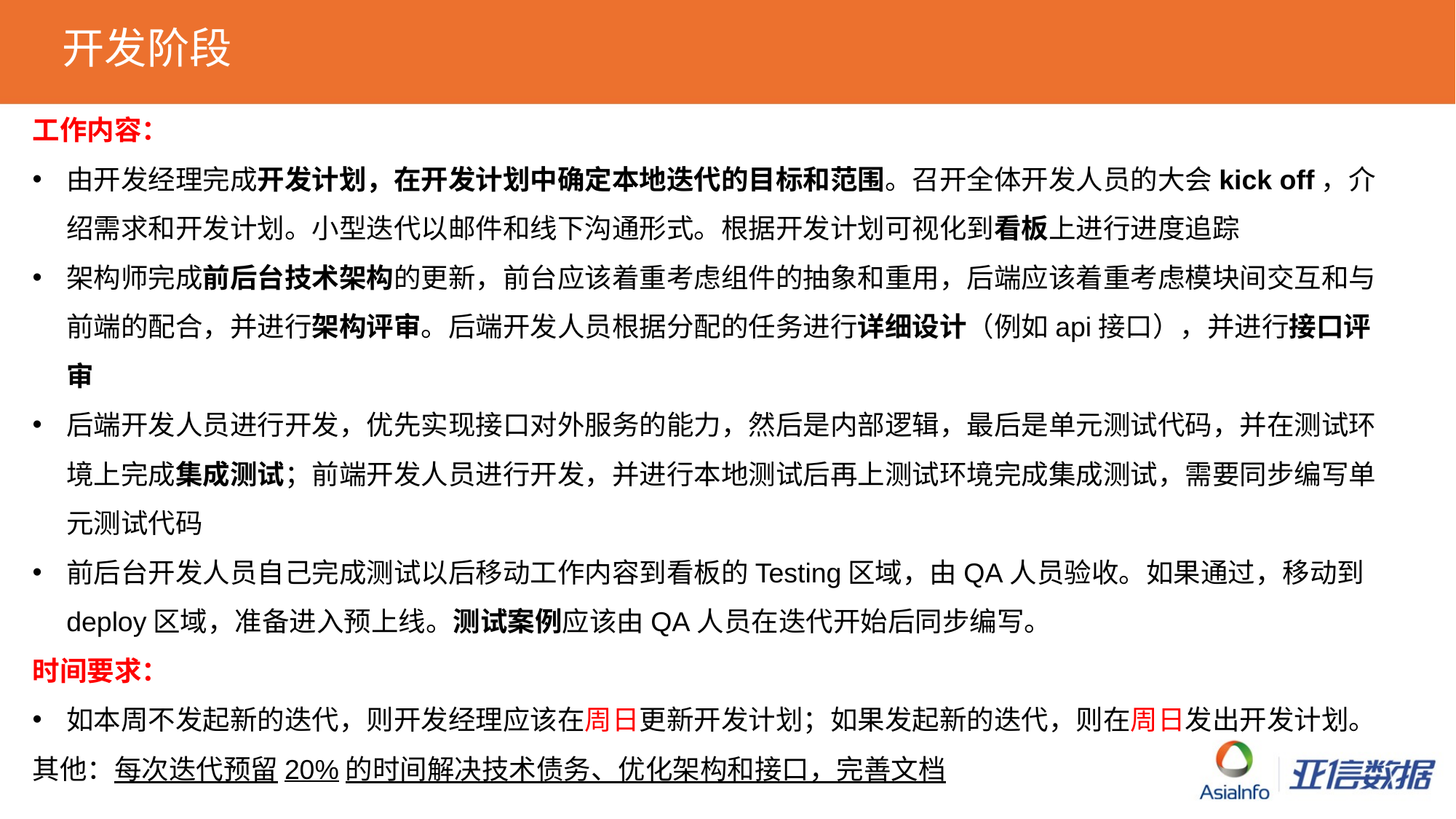

# 开发阶段
工作内容：
由开发经理完成开发计划，在开发计划中确定本地迭代的目标和范围。召开全体开发人员的大会kick off，介绍需求和开发计划。小型迭代以邮件和线下沟通形式。根据开发计划可视化到看板上进行进度追踪
架构师完成前后台技术架构的更新，前台应该着重考虑组件的抽象和重用，后端应该着重考虑模块间交互和与前端的配合，并进行架构评审。后端开发人员根据分配的任务进行详细设计（例如api接口），并进行接口评审
后端开发人员进行开发，优先实现接口对外服务的能力，然后是内部逻辑，最后是单元测试代码，并在测试环境上完成集成测试；前端开发人员进行开发，并进行本地测试后再上测试环境完成集成测试，需要同步编写单元测试代码
前后台开发人员自己完成测试以后移动工作内容到看板的Testing区域，由QA人员验收。如果通过，移动到deploy区域，准备进入预上线。测试案例应该由QA人员在迭代开始后同步编写。
时间要求：
如本周不发起新的迭代，则开发经理应该在周日更新开发计划；如果发起新的迭代，则在周日发出开发计划。
其他：每次迭代预留20%的时间解决技术债务、优化架构和接口，完善文档